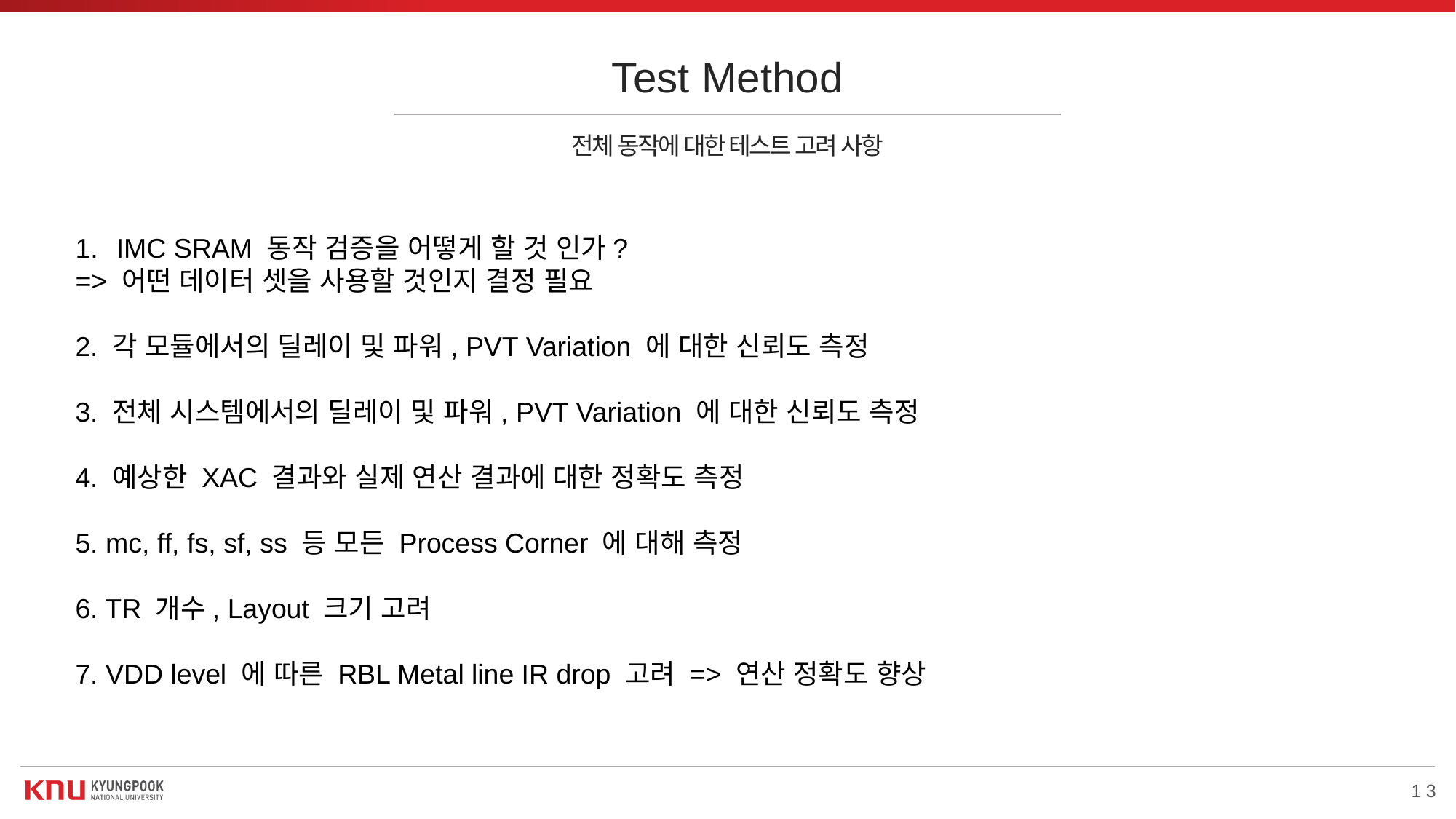

Test Method
전체 동작에 대한 테스트 고려 사항
IMC SRAM 동작 검증을 어떻게 할 것 인가?
=> 어떤 데이터 셋을 사용할 것인지 결정 필요

2. 각 모듈에서의 딜레이 및 파워, PVT Variation 에 대한 신뢰도 측정

3. 전체 시스템에서의 딜레이 및 파워, PVT Variation 에 대한 신뢰도 측정

4. 예상한 XAC 결과와 실제 연산 결과에 대한 정확도 측정

5. mc, ff, fs, sf, ss 등 모든 Process Corner 에 대해 측정

6. TR 개수, Layout 크기 고려

7. VDD level 에 따른 RBL Metal line IR drop 고려 => 연산 정확도 향상
13